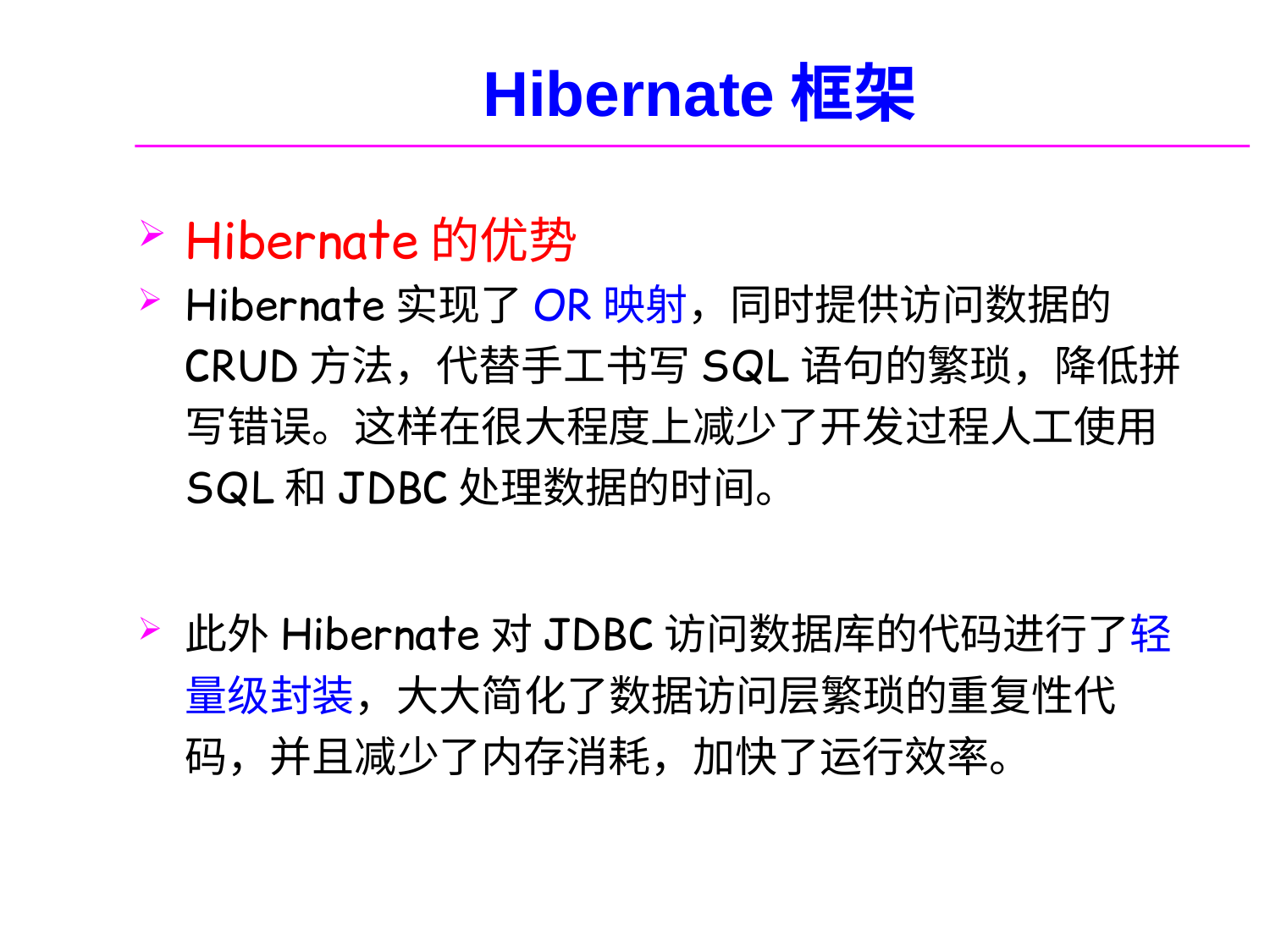

# Hibernate框架
Hibernate的优势
Hibernate实现了OR映射，同时提供访问数据的CRUD方法，代替手工书写SQL语句的繁琐，降低拼写错误。这样在很大程度上减少了开发过程人工使用SQL和JDBC处理数据的时间。

此外Hibernate对JDBC访问数据库的代码进行了轻量级封装，大大简化了数据访问层繁琐的重复性代码，并且减少了内存消耗，加快了运行效率。
55